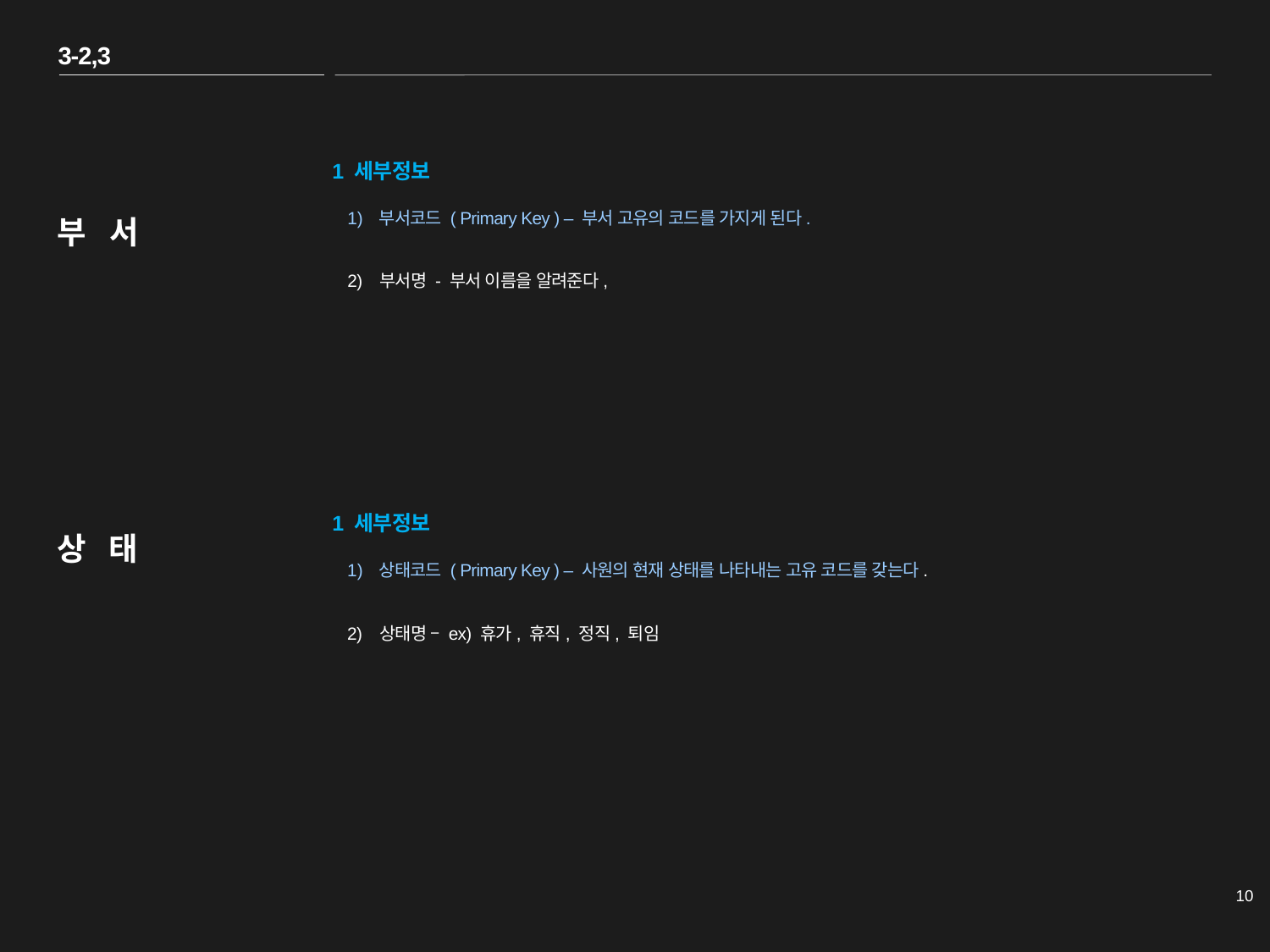

3-2,3
# 부   서
1 세부정보
부서코드 ( Primary Key ) – 부서 고유의 코드를 가지게 된다.

2)   부서명 - 부서 이름을 알려준다,
상   태
1 세부정보
상태코드 ( Primary Key ) – 사원의 현재 상태를 나타내는 고유 코드를 갖는다.

2)   상태명 – ex) 휴가, 휴직, 정직, 퇴임
10